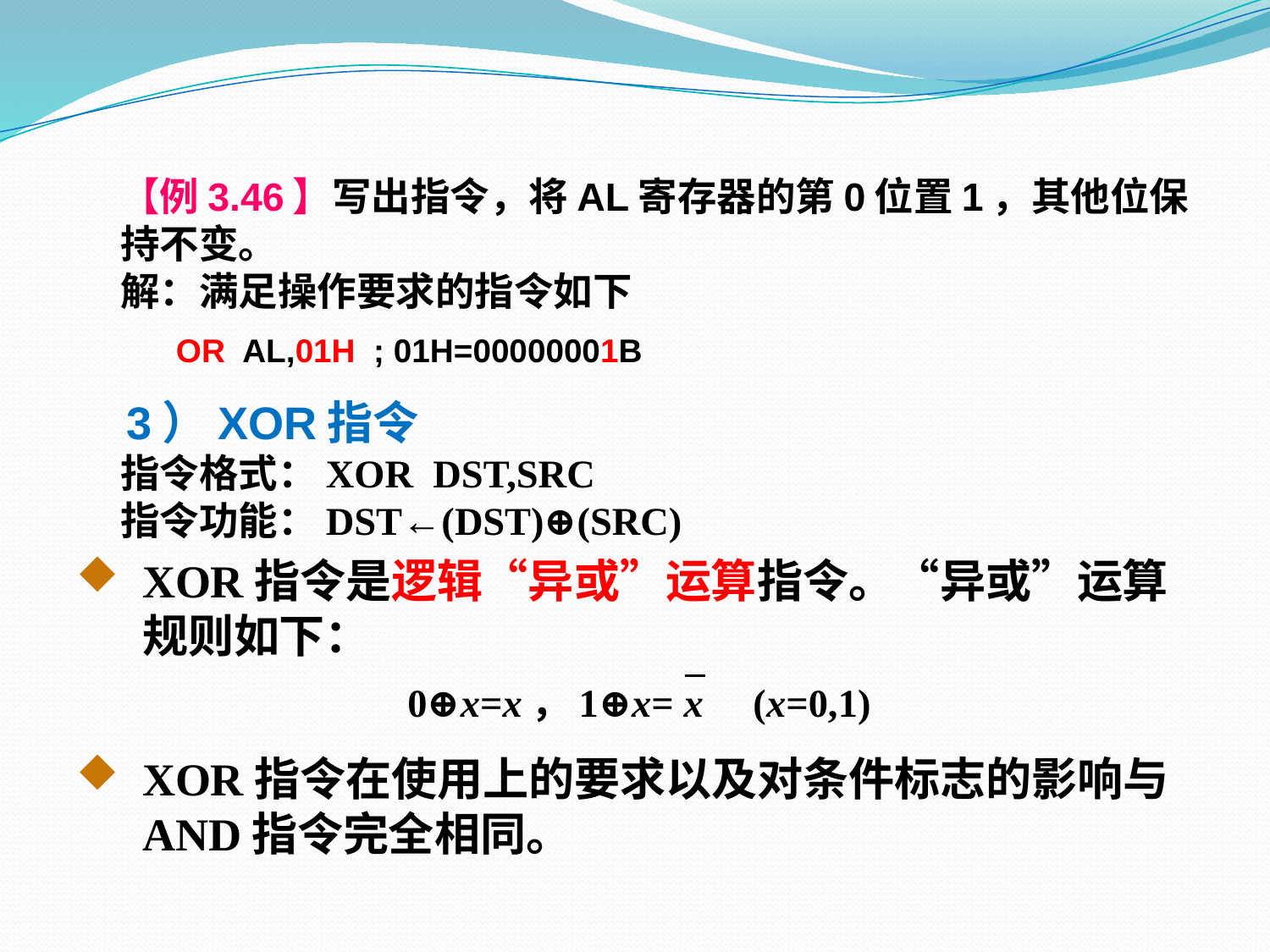

【例3.46】写出指令，将AL寄存器的第0位置1，其他位保
    持不变。
    解：满足操作要求的指令如下

           OR  AL,01H  ; 01H=00000001B

    3）XOR指令
    指令格式：XOR  DST,SRC
    指令功能：DST←(DST)⊕(SRC)
XOR指令是逻辑“异或”运算指令。“异或”运算规则如下：

0⊕x=x，1⊕x= x     (x=0,1)

XOR指令在使用上的要求以及对条件标志的影响与AND指令完全相同。